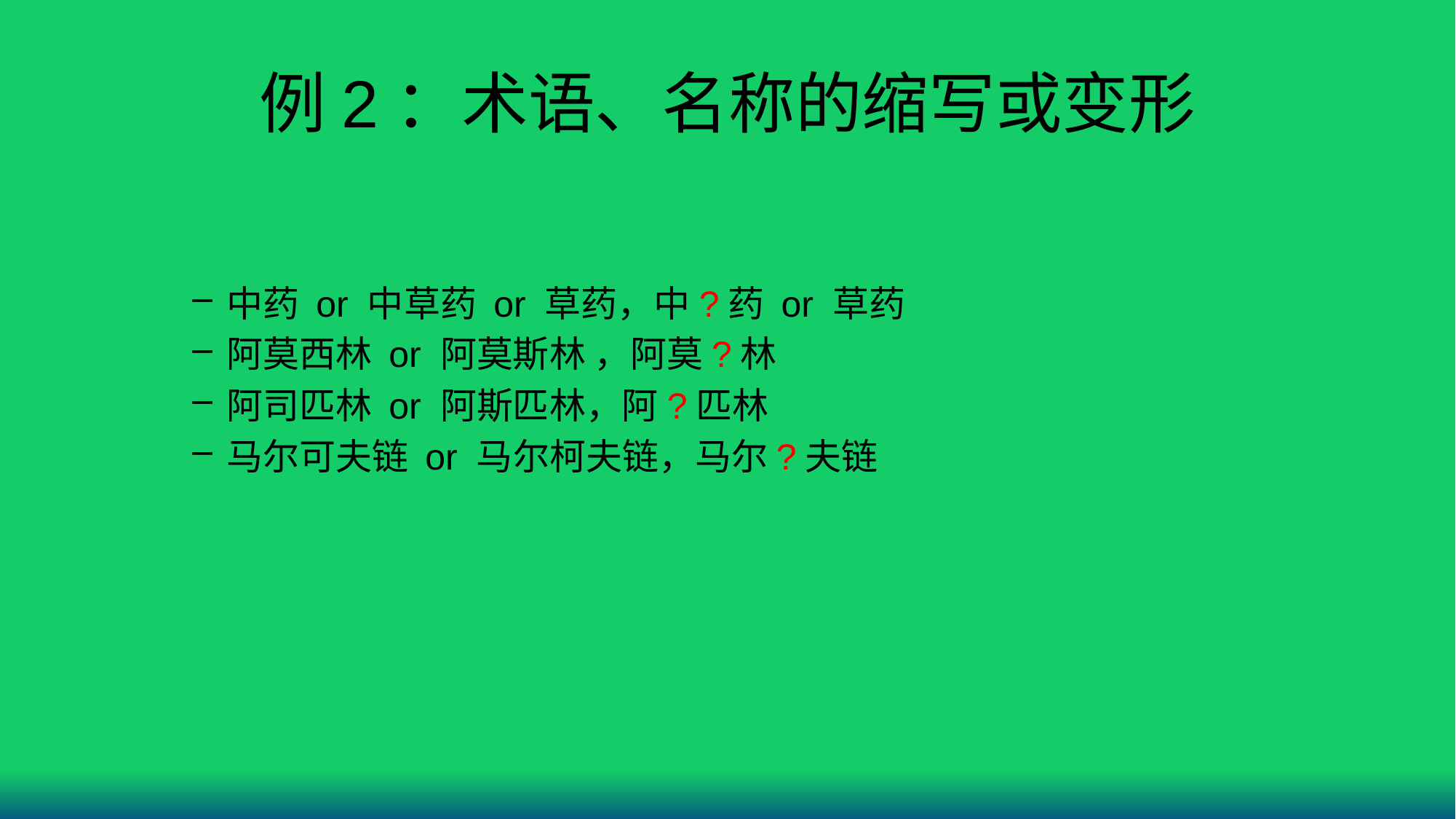

# 例2：术语、名称的缩写或变形
能截词的用截词
中药 or 中草药 or 草药，中?药 or 草药
阿莫西林 or 阿莫斯林 ，阿莫?林
阿司匹林 or 阿斯匹林，阿?匹林
马尔可夫链 or 马尔柯夫链，马尔?夫链

截词符必须是半角字符